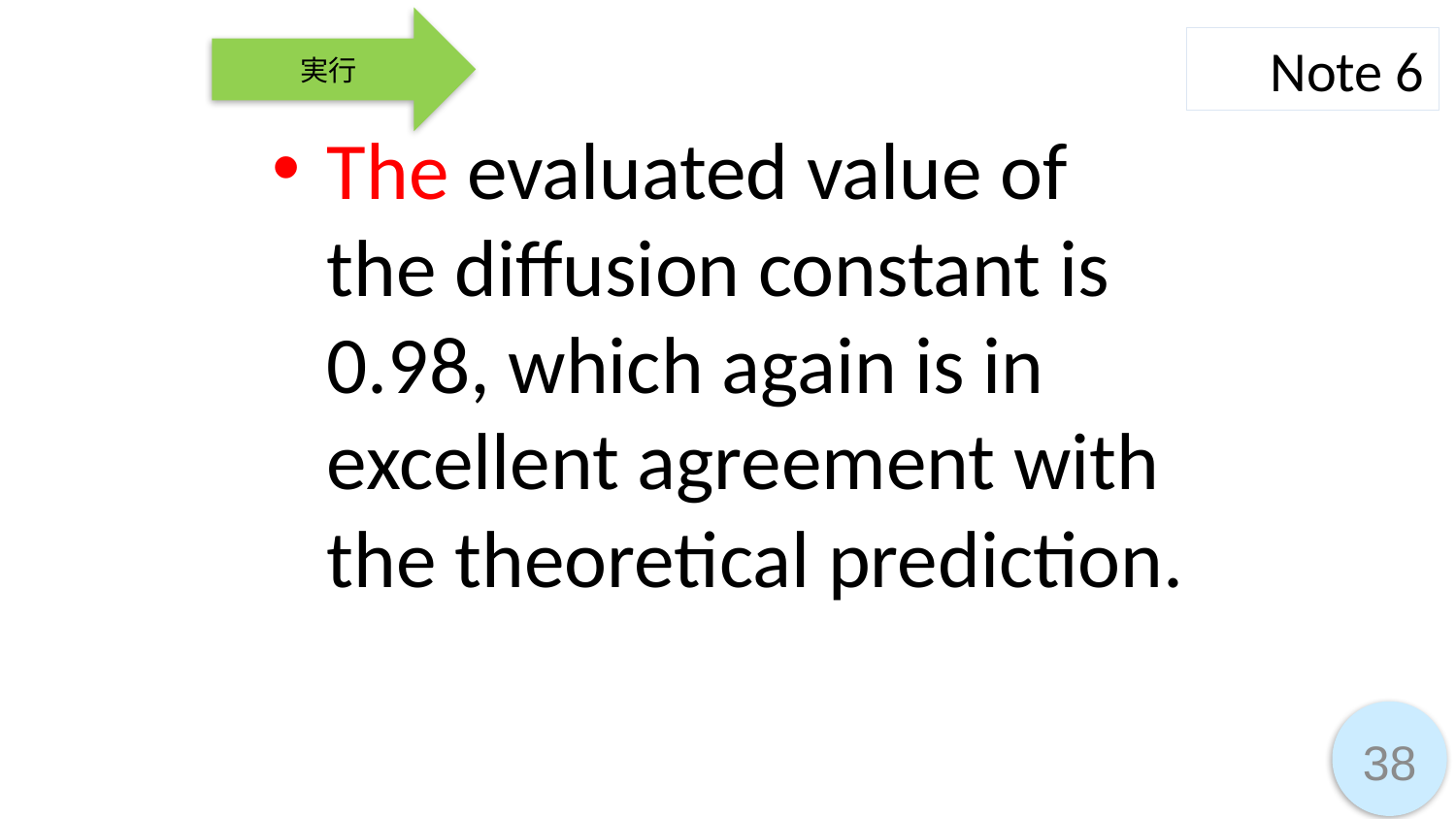

実行
Note 6
The evaluated value of the diffusion constant is 0.98, which again is in excellent agreement with the theoretical prediction.
38